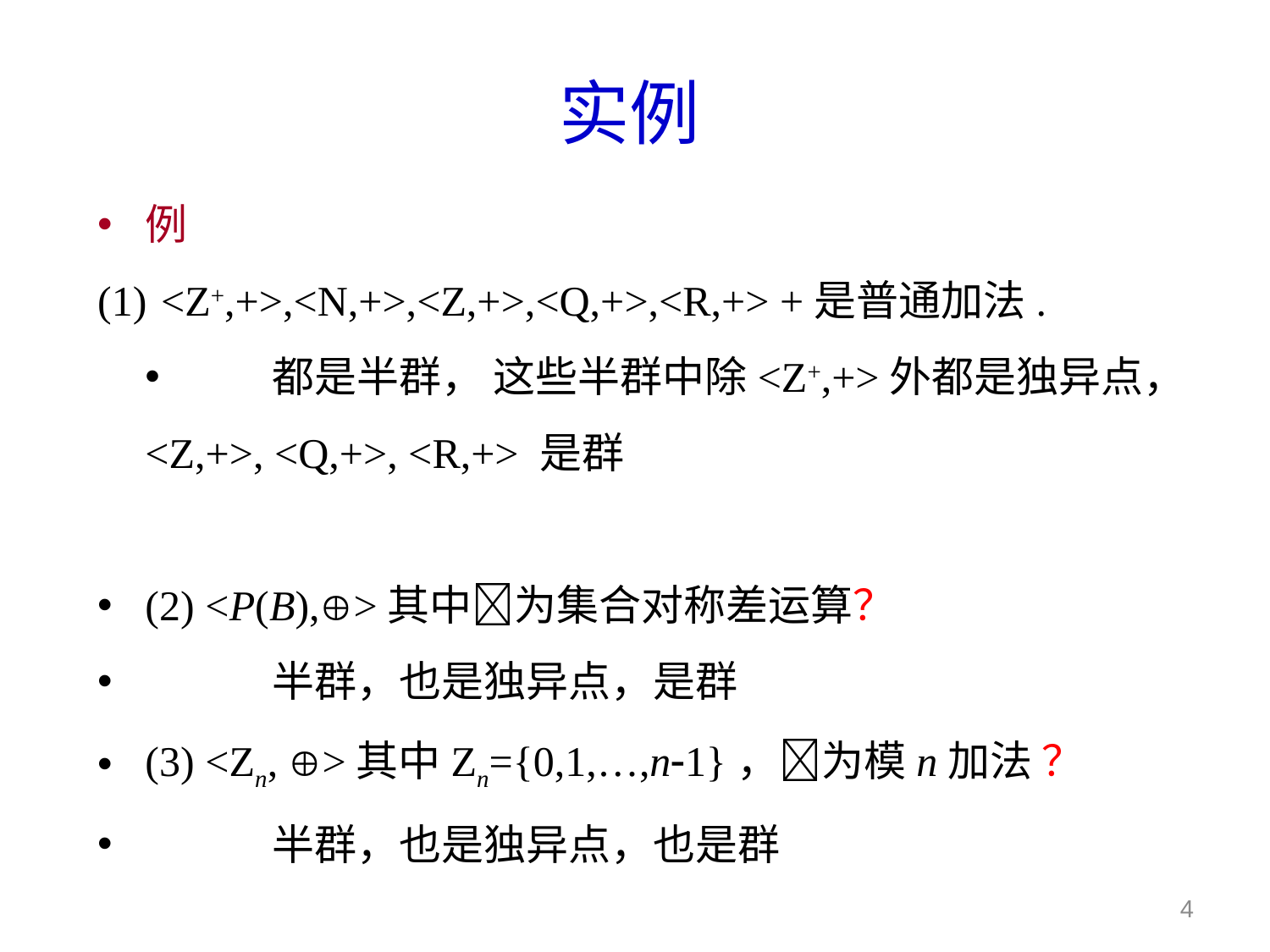

实例
例
<Z+,+>,<N,+>,<Z,+>,<Q,+>,<R,+> +是普通加法.
	都是半群， 这些半群中除<Z+,+>外都是独异点，<Z,+>, <Q,+>, <R,+> 是群

(2) <P(B),⊕>其中⊕为集合对称差运算？
	半群，也是独异点，是群
(3) <Zn, ⊕>其中Zn={0,1,…,n−1}，⊕为模n加法 ？
	半群，也是独异点，也是群
4